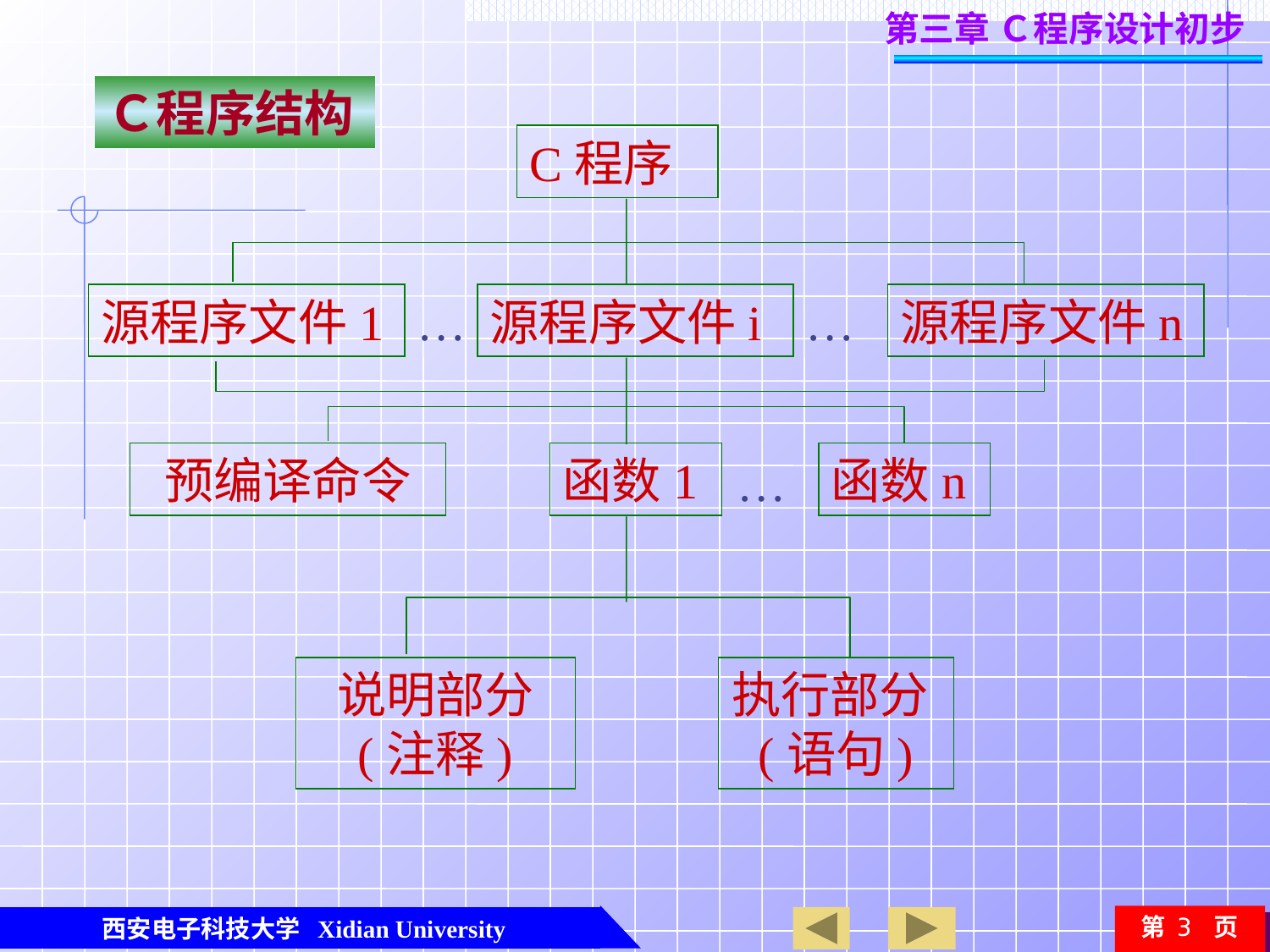

第三章 Ｃ程序设计初步

Ｃ程序结构
C程序

源程序文件1
…
源程序文件i
…
源程序文件n

预编译命令
函数1
函数n
…

说明部分
(注释)
执行部分(语句)